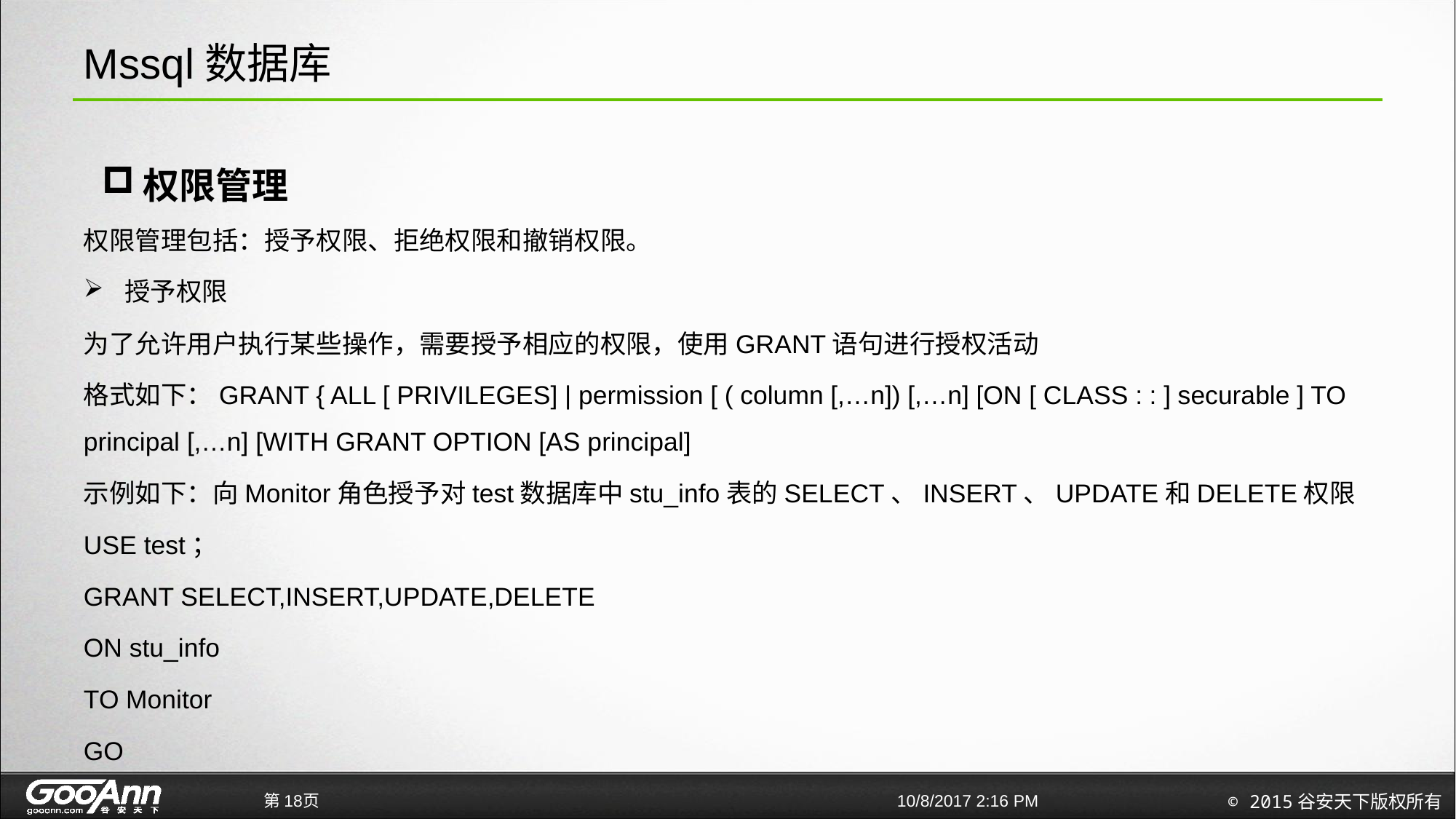

# Mssql数据库

权限管理
权限管理包括：授予权限、拒绝权限和撤销权限。
授予权限
为了允许用户执行某些操作，需要授予相应的权限，使用GRANT语句进行授权活动
格式如下：GRANT { ALL [ PRIVILEGES] | permission [ ( column [,…n]) [,…n] [ON [ CLASS : : ] securable ] TO principal [,…n] [WITH GRANT OPTION [AS principal]
示例如下：向Monitor角色授予对test数据库中stu_info表的SELECT、INSERT、UPDATE和DELETE权限
USE test；
GRANT SELECT,INSERT,UPDATE,DELETE
ON stu_info
TO Monitor
GO